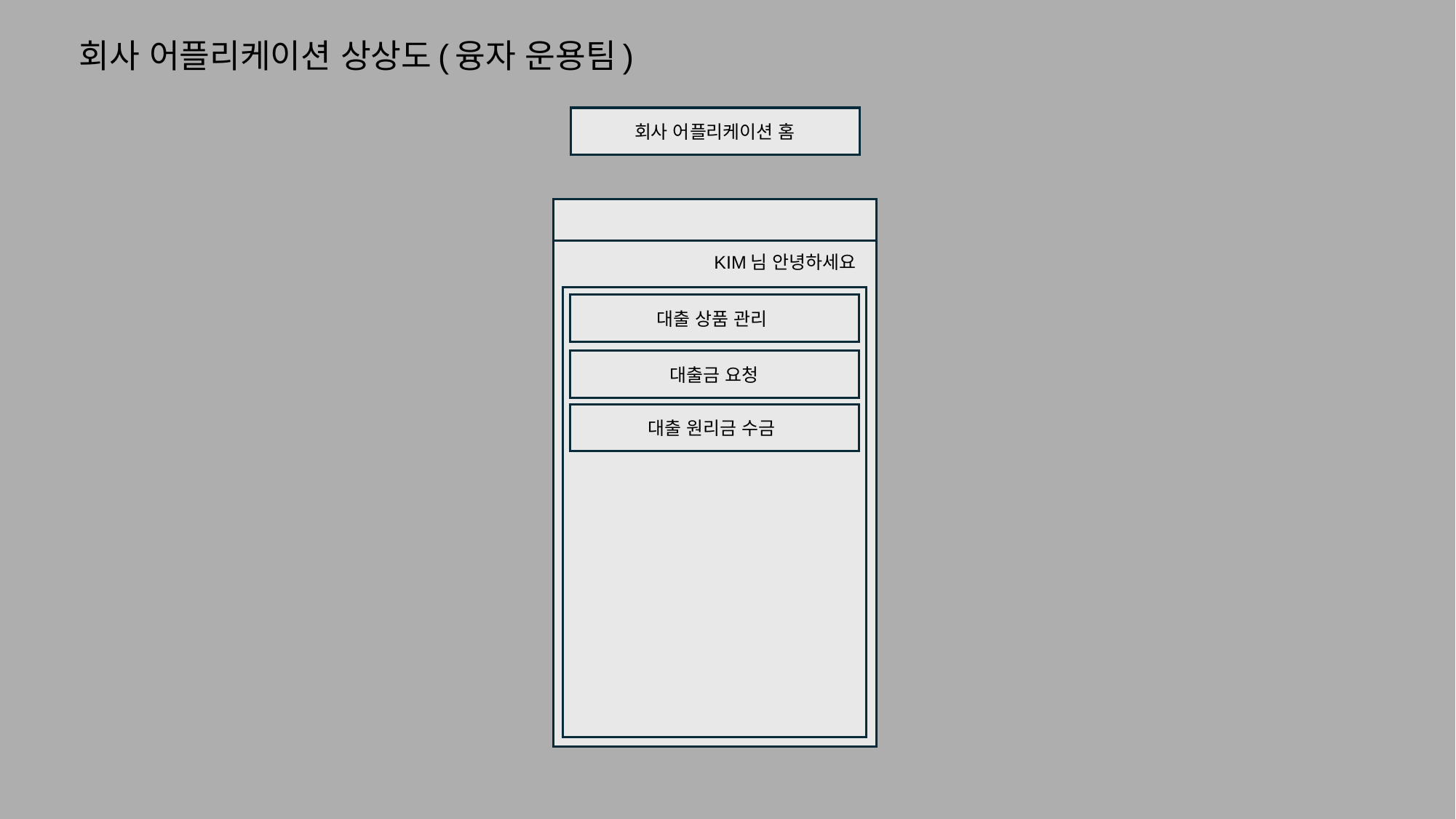

# 회사 어플리케이션 상상도(융자 운용팀)
회사 어플리케이션 홈

KIM님 안녕하세요

대출 상품 관리
대출금 요청
대출 원리금 수금